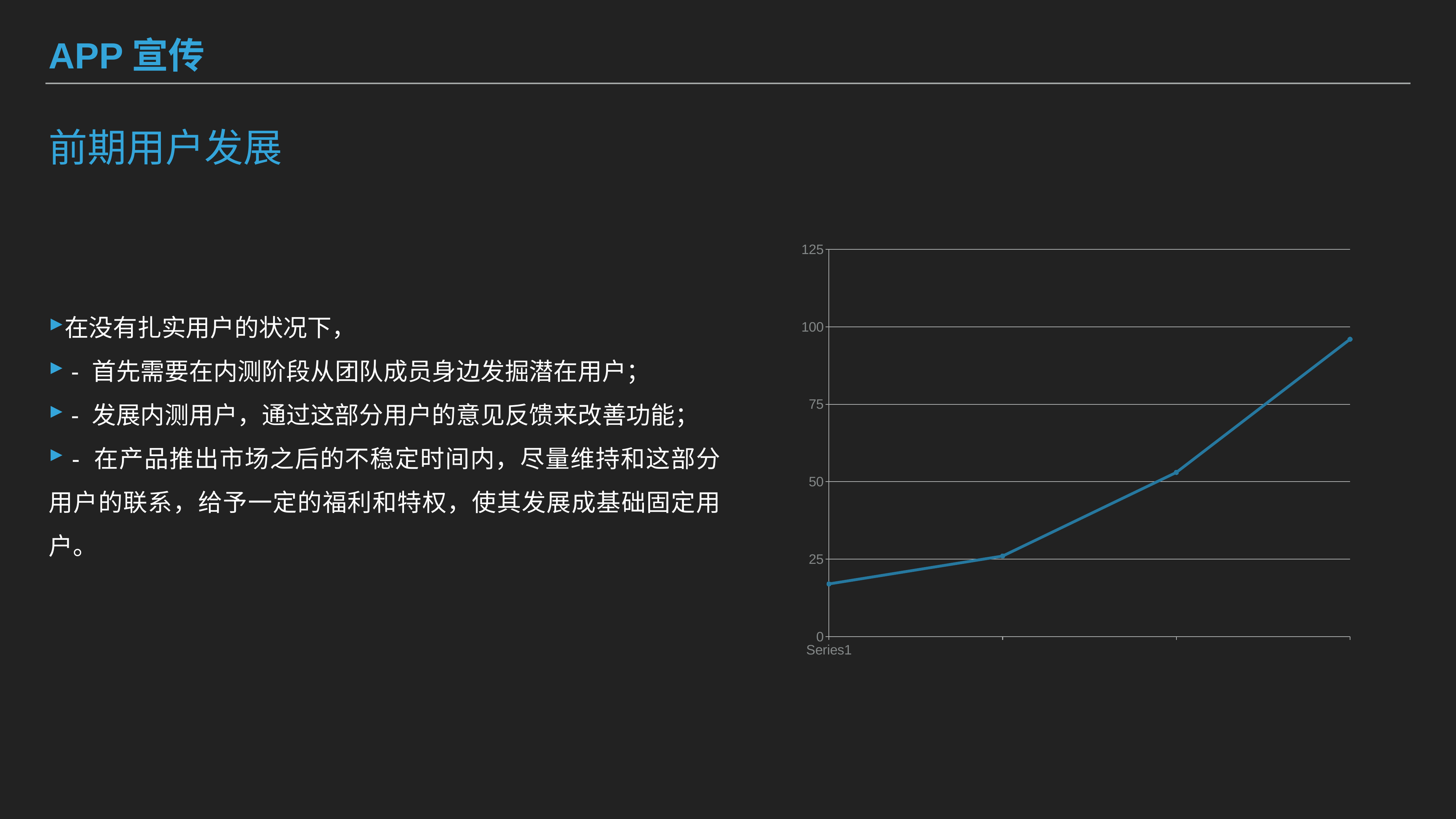

APP宣传
# 前期用户发展

### Chart

| Category | 区域 1 |
|---|---|
|  | 17.0 |
|  | 26.0 |
|  | 53.0 |
|  | 96.0 |
在没有扎实用户的状况下，
 - 首先需要在内测阶段从团队成员身边发掘潜在用户；
 - 发展内测用户，通过这部分用户的意见反馈来改善功能；
 - 在产品推出市场之后的不稳定时间内，尽量维持和这部分用户的联系，给予一定的福利和特权，使其发展成基础固定用户。